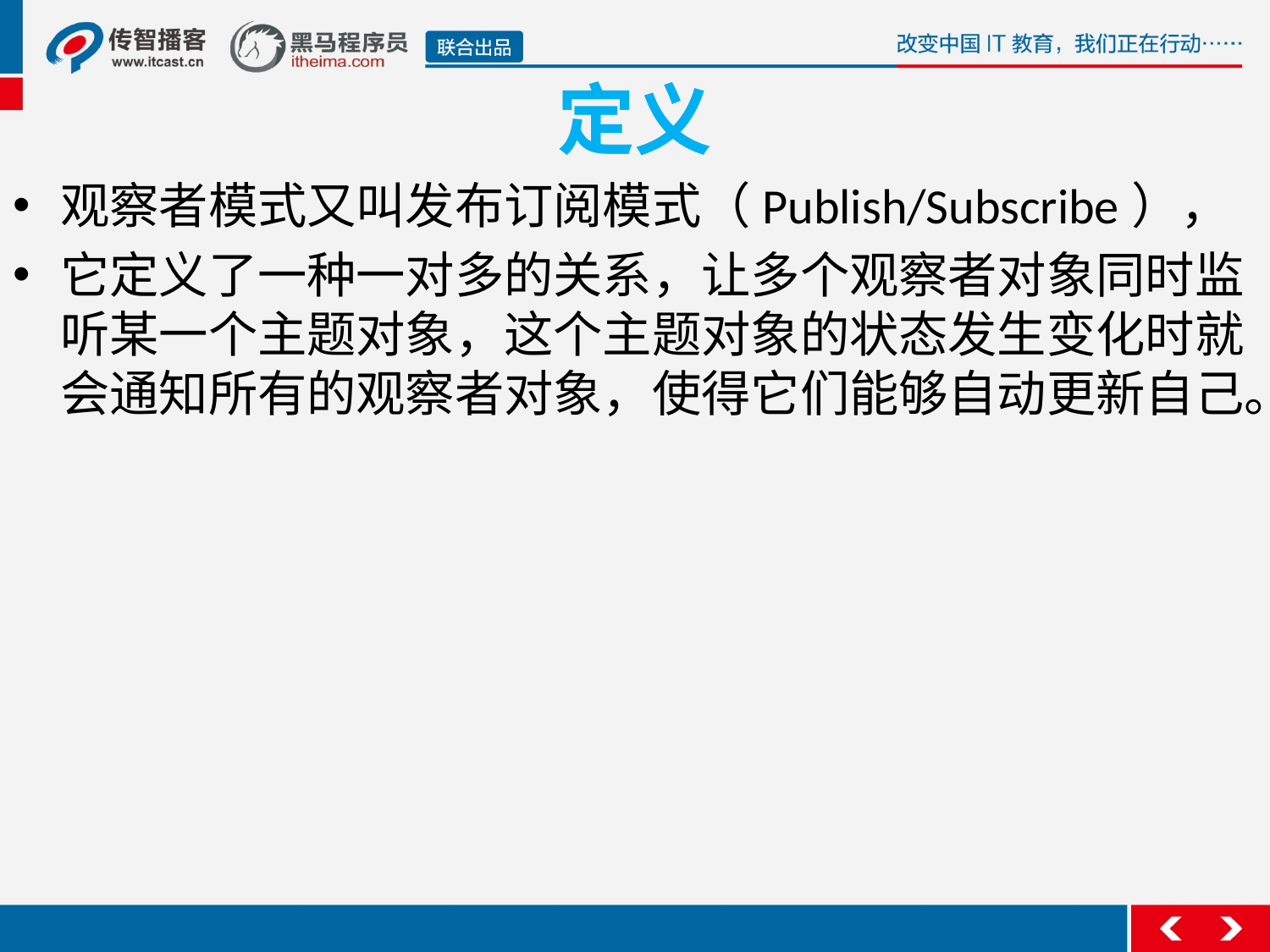

# 定义
观察者模式又叫发布订阅模式（Publish/Subscribe），
它定义了一种一对多的关系，让多个观察者对象同时监听某一个主题对象，这个主题对象的状态发生变化时就会通知所有的观察者对象，使得它们能够自动更新自己。